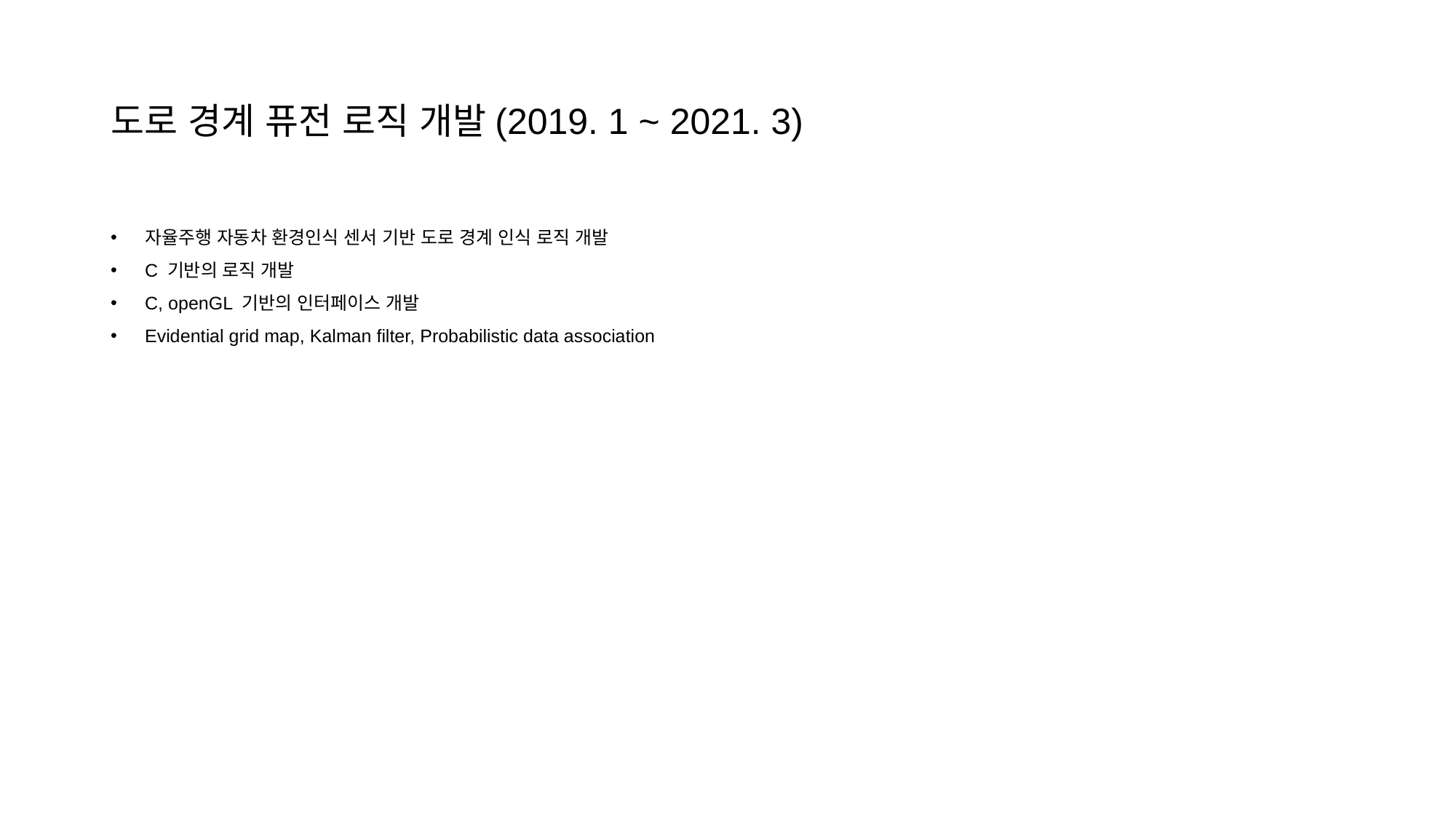

# 도로 경계 퓨전 로직 개발(2019. 1 ~ 2021. 3)
자율주행 자동차 환경인식 센서 기반 도로 경계 인식 로직 개발
C 기반의 로직 개발
C, openGL 기반의 인터페이스 개발
Evidential grid map, Kalman filter, Probabilistic data association